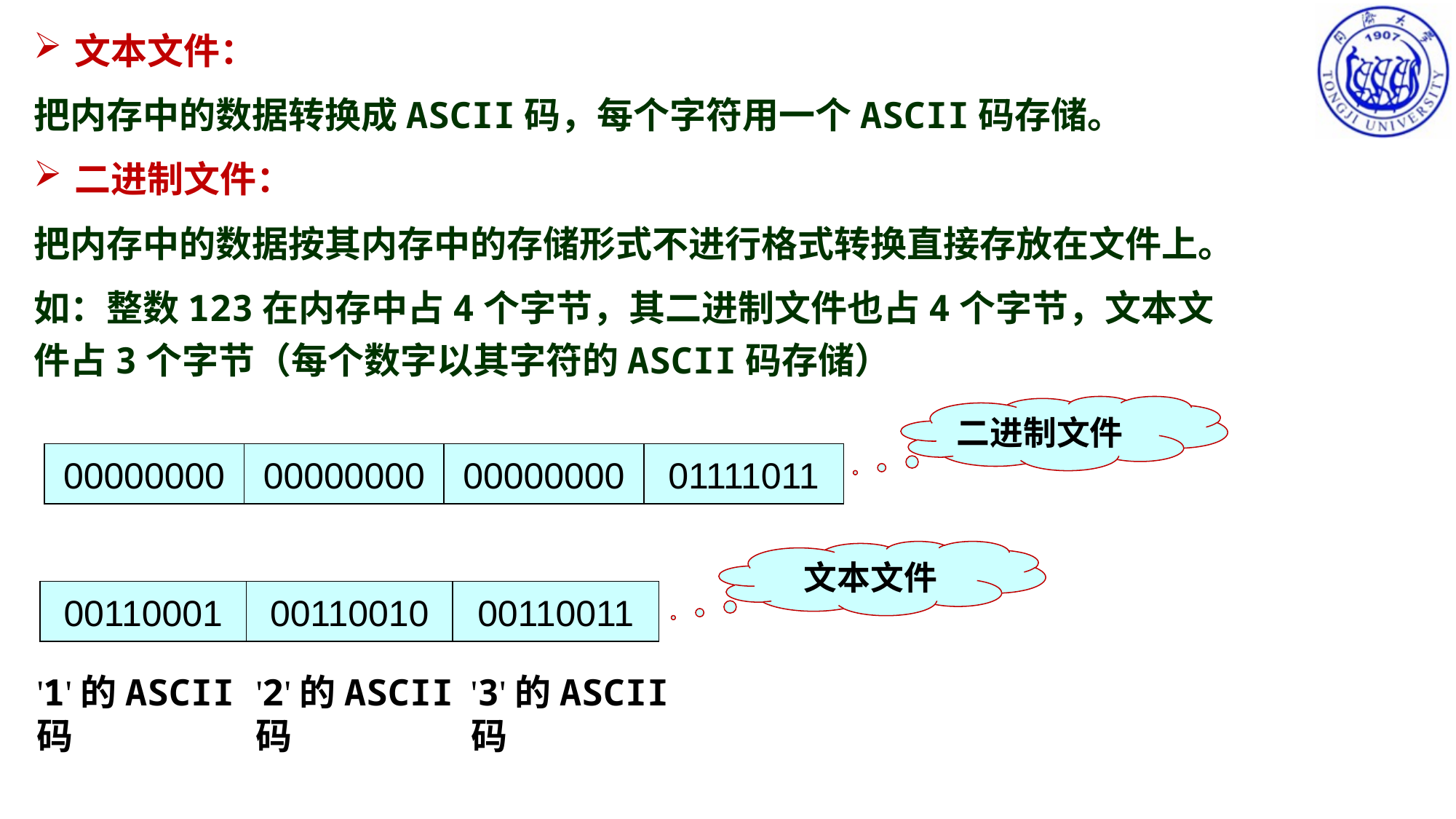

文本文件：
把内存中的数据转换成ASCII码，每个字符用一个ASCII码存储。
二进制文件：
把内存中的数据按其内存中的存储形式不进行格式转换直接存放在文件上。
如：整数123在内存中占4个字节，其二进制文件也占4个字节，文本文件占3个字节（每个数字以其字符的ASCII码存储）
二进制文件
00000000
00000000
00000000
01111011
文本文件
00110001
00110010
00110011
'1'的ASCII码
'2'的ASCII码
'3'的ASCII码